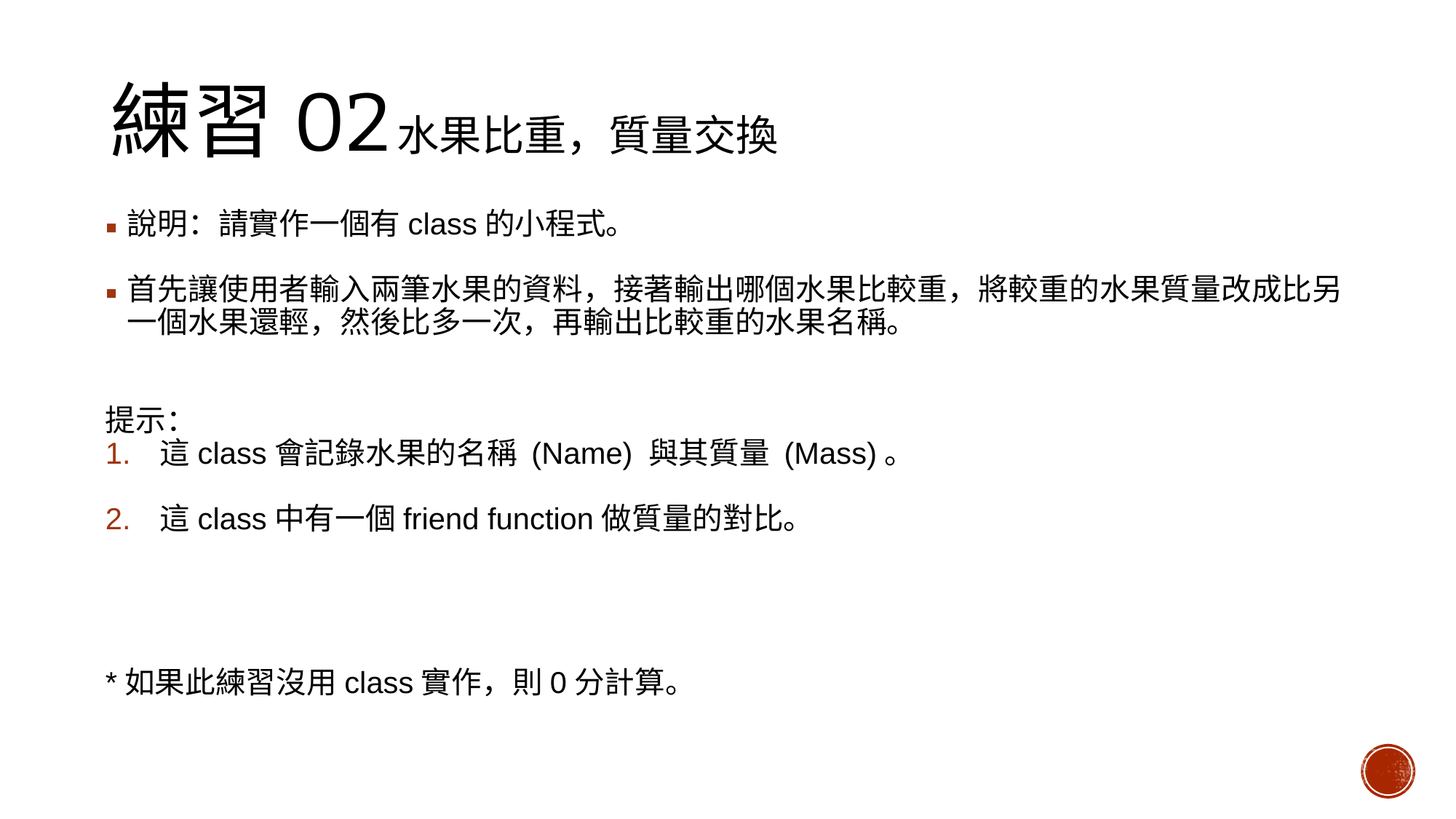

# 練習02
水果比重，質量交換
說明：請實作一個有class的小程式。

首先讓使用者輸入兩筆水果的資料，接著輸出哪個水果比較重，將較重的水果質量改成比另一個水果還輕，然後比多一次，再輸出比較重的水果名稱。

提示：
這class會記錄水果的名稱 (Name) 與其質量 (Mass)。

這class中有一個friend function做質量的對比。

*如果此練習沒用class實作，則0分計算。